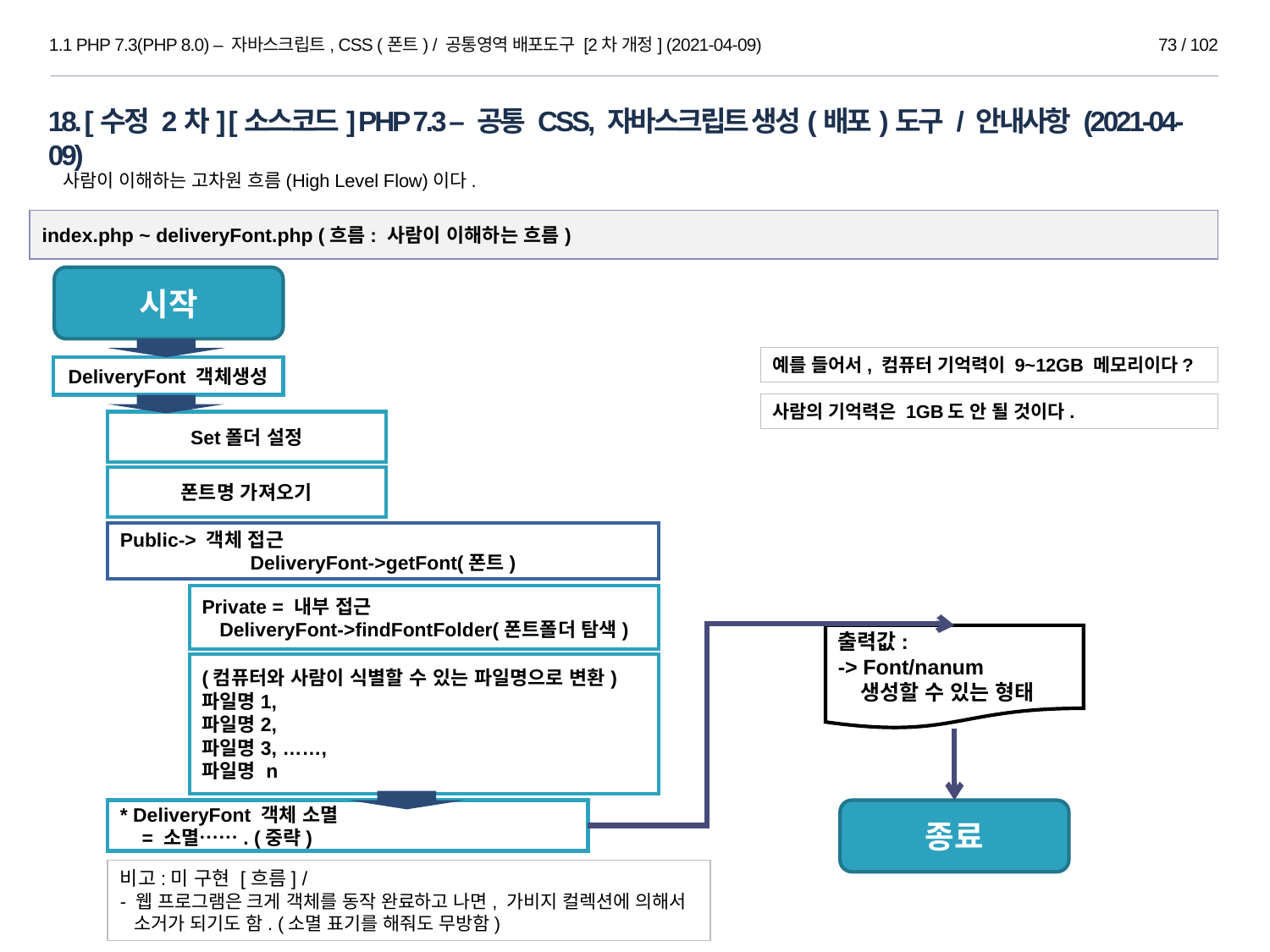

1.1 PHP 7.3(PHP 8.0) – 자바스크립트, CSS (폰트) / 공통영역 배포도구 [2차 개정] (2021-04-09)
73 / 102

18. [수정 2차] [소스코드] PHP 7.3 – 공통 CSS, 자바스크립트 생성(배포)도구 / 안내사항 (2021-04-09)
사람이 이해하는 고차원 흐름(High Level Flow)이다.
index.php ~ deliveryFont.php (흐름: 사람이 이해하는 흐름)
시작

예를 들어서, 컴퓨터 기억력이 9~12GB 메모리이다?
DeliveryFont 객체생성
사람의 기억력은 1GB도 안 될 것이다.

Set폴더 설정
폰트명 가져오기
Public-> 객체 접근
DeliveryFont->getFont(폰트)
Private = 내부 접근
DeliveryFont->findFontFolder(폰트폴더 탐색)
출력값:
-> Font/nanum
   생성할 수 있는 형태
(컴퓨터와 사람이 식별할 수 있는 파일명으로 변환)
파일명1,
파일명2,
파일명3, ……,
파일명 n

* DeliveryFont 객체 소멸
    = 소멸……. (중략)
종료
비고:미 구현 [흐름] /
- 웹 프로그램은 크게 객체를 동작 완료하고 나면, 가비지 컬렉션에 의해서
  소거가 되기도 함. (소멸 표기를 해줘도 무방함)